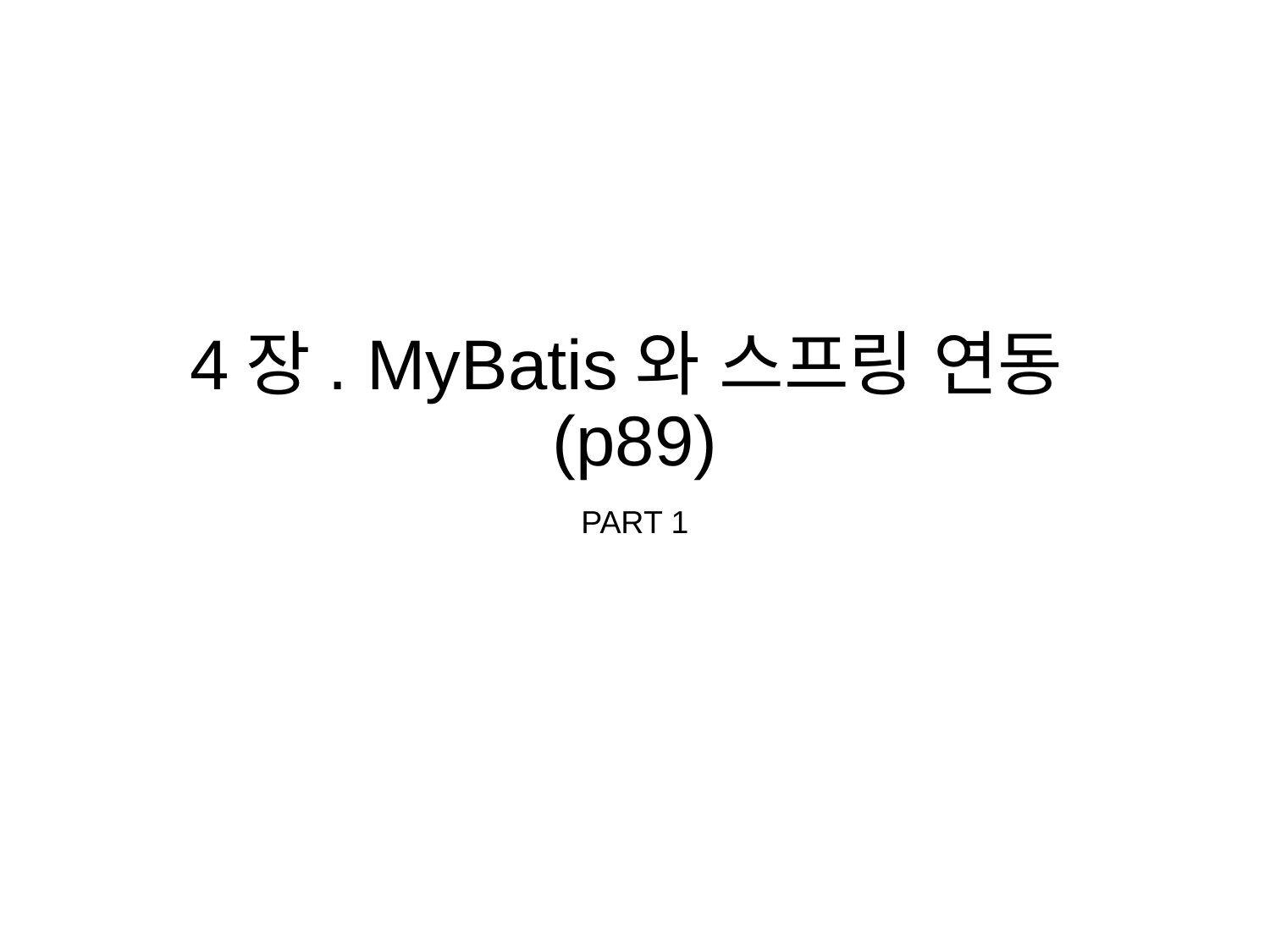

# 4장. MyBatis와 스프링 연동(p89)
PART 1